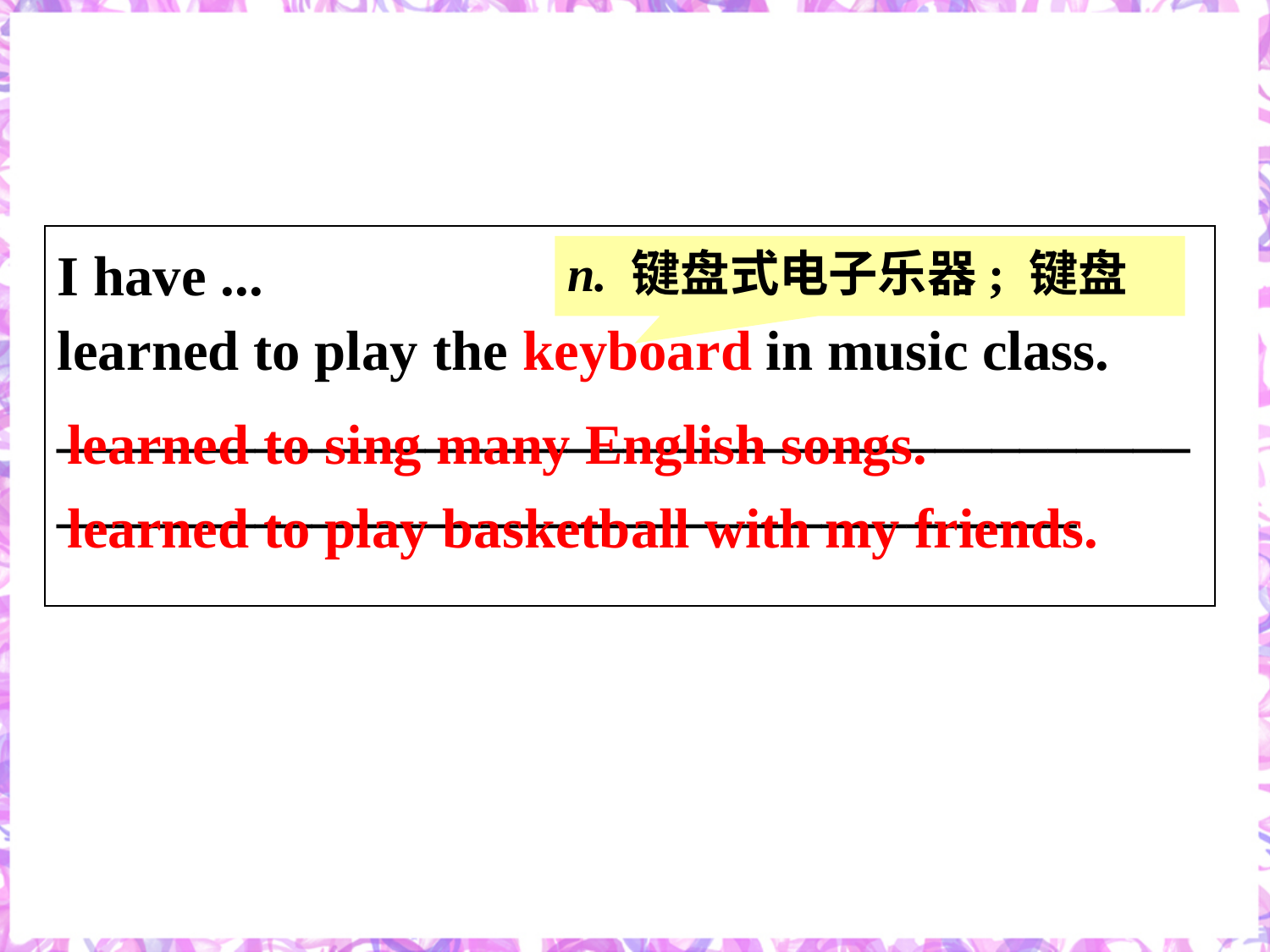

| I have ... learned to play the keyboard in music class. \_\_\_\_\_\_\_\_\_\_\_\_\_\_\_\_\_\_\_\_\_\_\_\_\_\_\_\_\_\_\_\_\_\_\_\_\_\_\_\_\_\_\_\_\_\_\_\_\_\_\_\_\_\_\_\_\_\_\_\_\_\_\_\_\_\_\_\_\_\_\_\_\_\_\_\_ |
| --- |
n. 键盘式电子乐器; 键盘
learned to sing many English songs.
learned to play basketball with my friends.